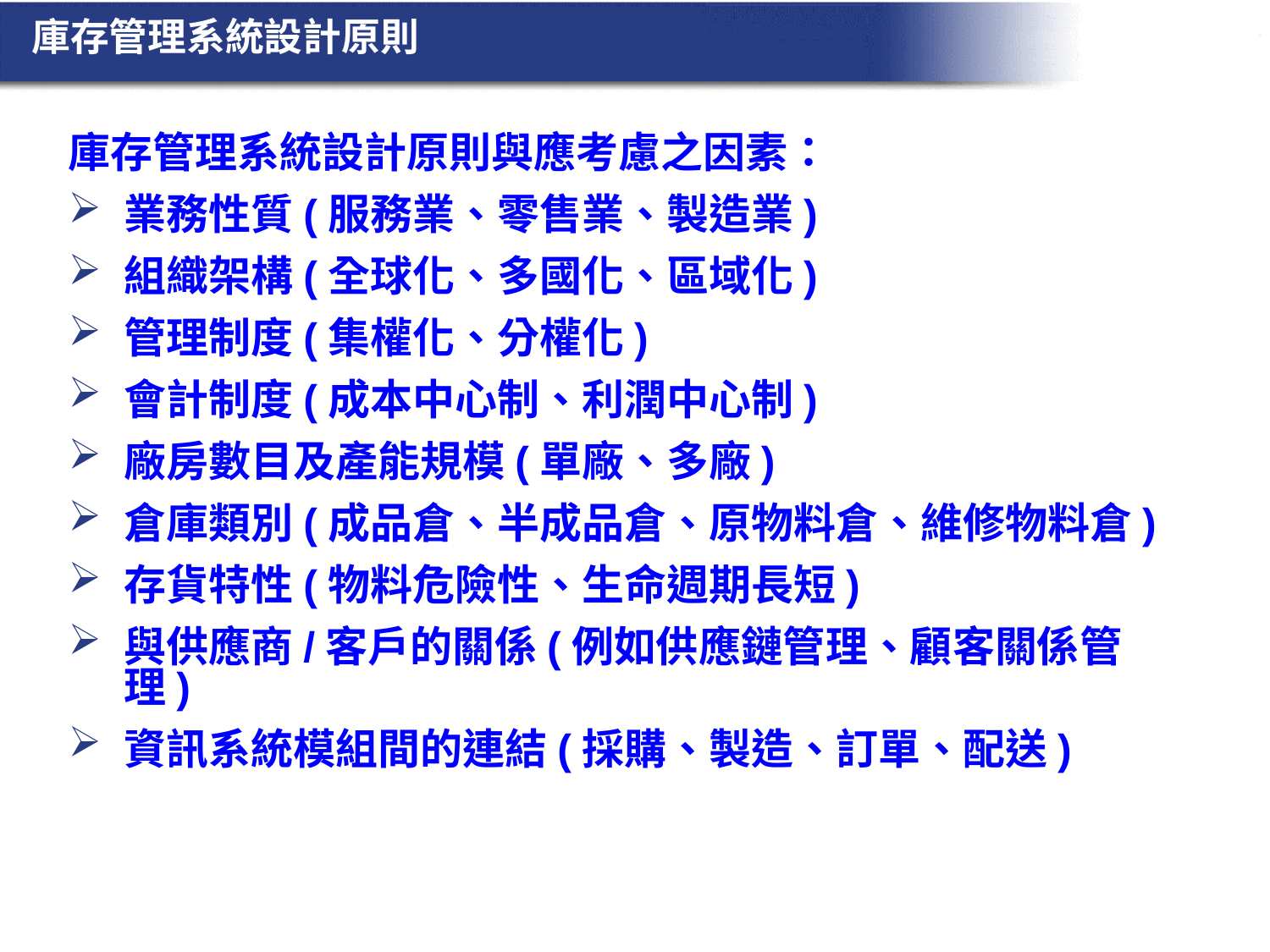

# 庫存管理系統設計原則
庫存管理系統設計原則與應考慮之因素：
業務性質(服務業、零售業、製造業)
組織架構(全球化、多國化、區域化)
管理制度(集權化、分權化)
會計制度(成本中心制、利潤中心制)
廠房數目及產能規模(單廠、多廠)
倉庫類別(成品倉、半成品倉、原物料倉、維修物料倉)
存貨特性(物料危險性、生命週期長短)
與供應商/客戶的關係(例如供應鏈管理、顧客關係管理)
資訊系統模組間的連結(採購、製造、訂單、配送)